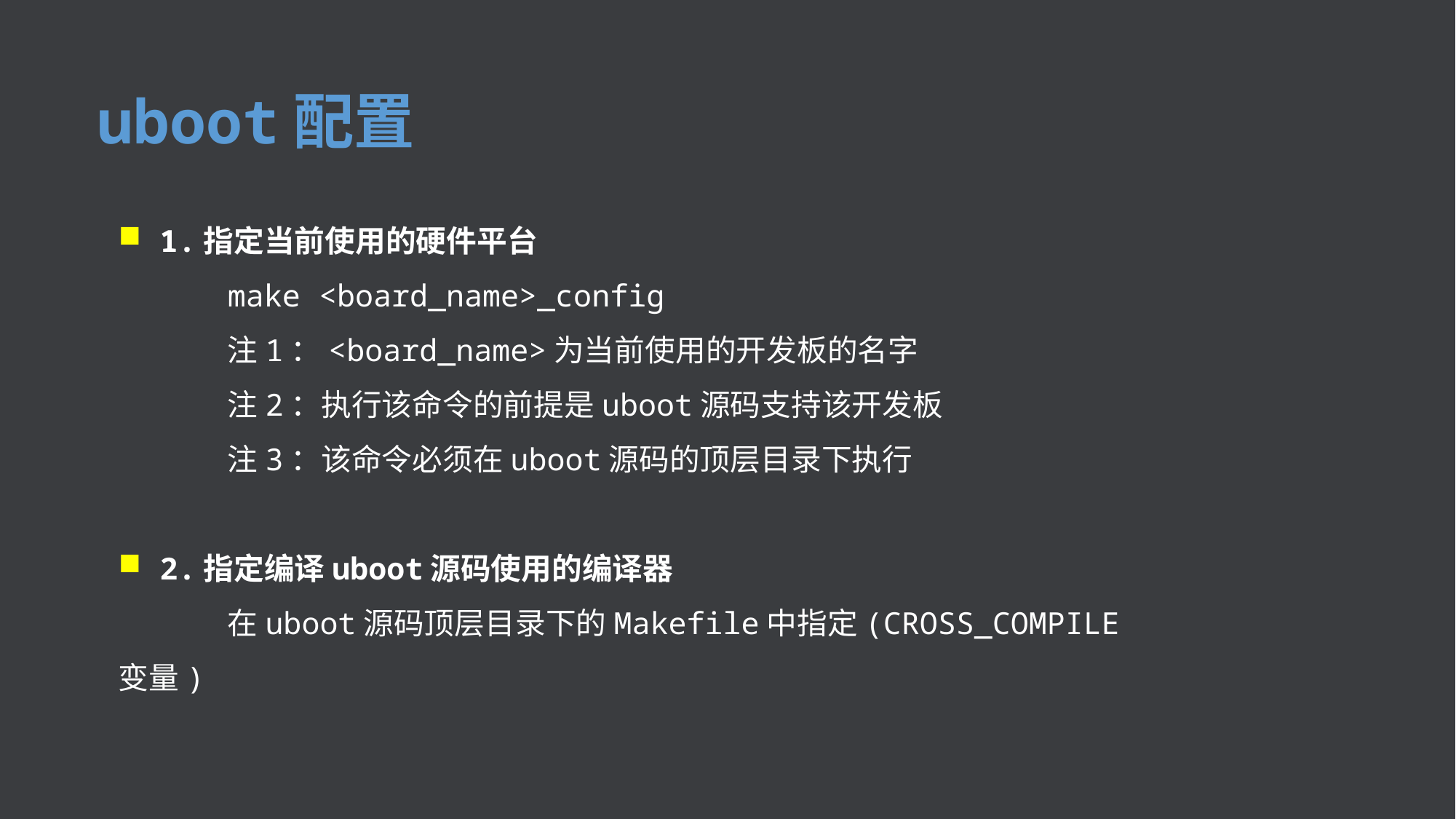

uboot配置

 1.指定当前使用的硬件平台
	make <board_name>_config
	注1：<board_name>为当前使用的开发板的名字
	注2：执行该命令的前提是uboot源码支持该开发板
	注3：该命令必须在uboot源码的顶层目录下执行

 2.指定编译uboot源码使用的编译器
	在uboot源码顶层目录下的Makefile中指定(CROSS_COMPILE变量)